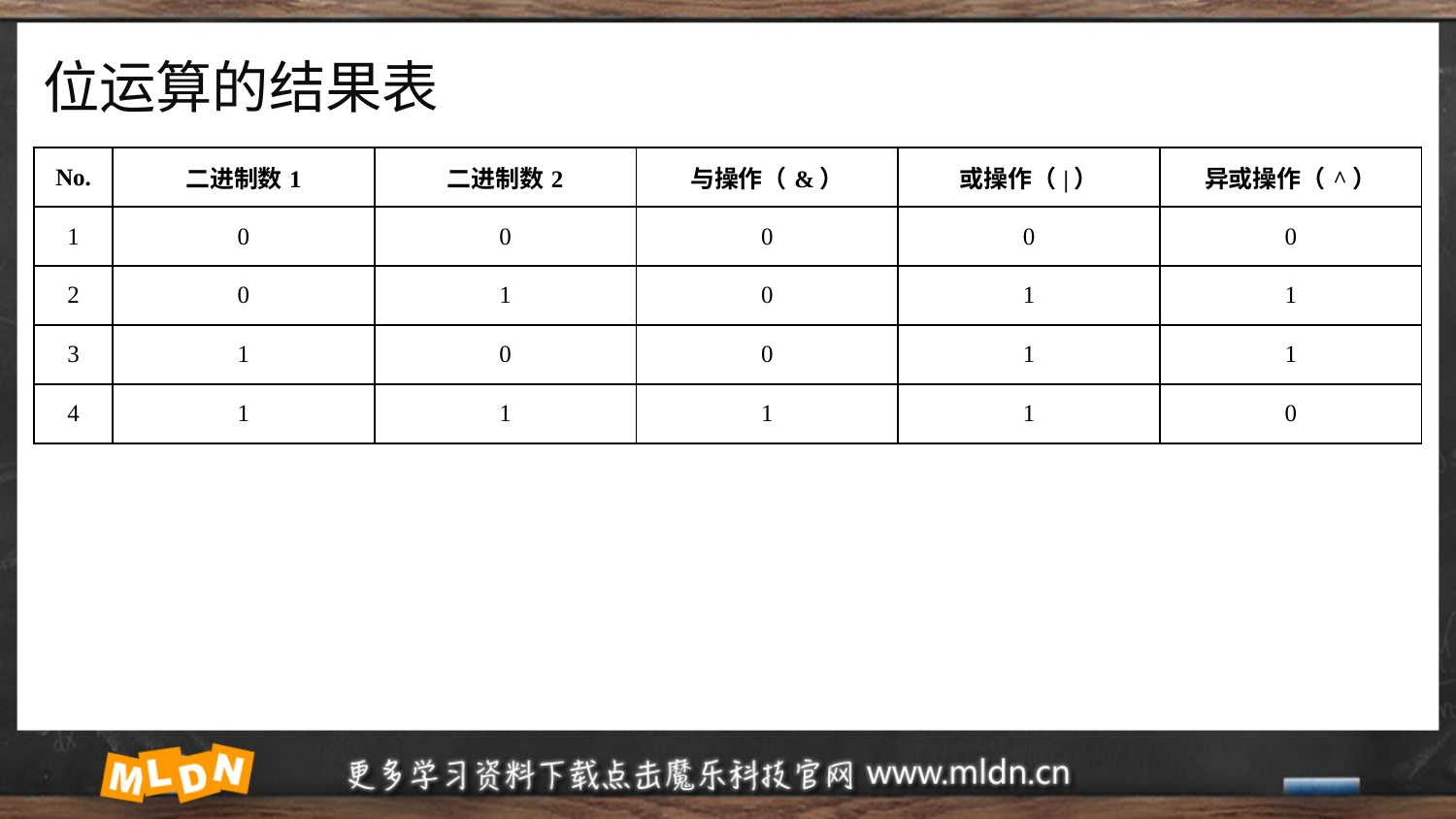

# 位运算的结果表
| No. | 二进制数1 | 二进制数2 | 与操作（&） | 或操作（|） | 异或操作（^） |
| --- | --- | --- | --- | --- | --- |
| 1 | 0 | 0 | 0 | 0 | 0 |
| 2 | 0 | 1 | 0 | 1 | 1 |
| 3 | 1 | 0 | 0 | 1 | 1 |
| 4 | 1 | 1 | 1 | 1 | 0 |